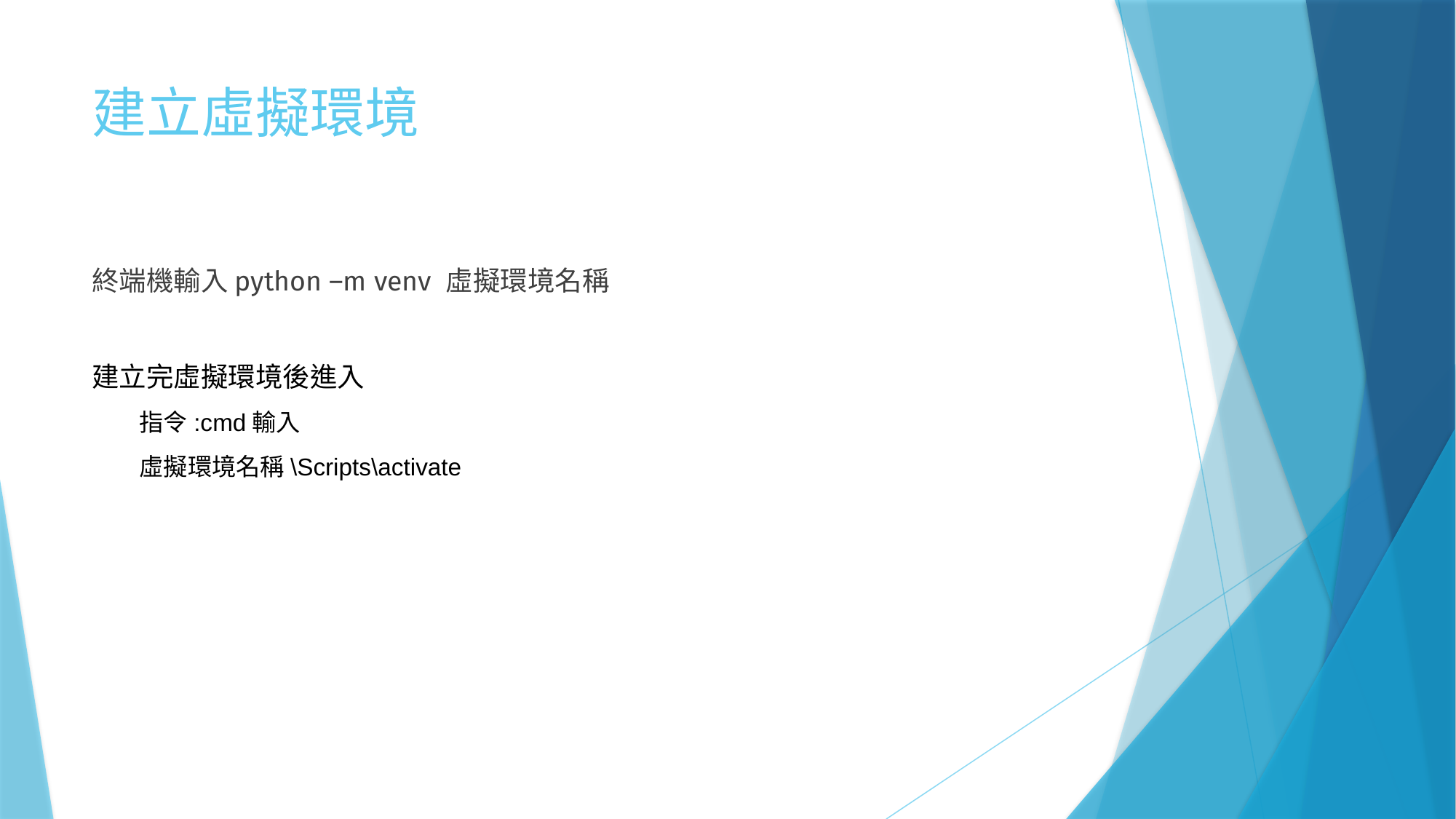

# 建立虛擬環境
終端機輸入python –m venv 虛擬環境名稱

建立完虛擬環境後進入
指令:cmd輸入
虛擬環境名稱\Scripts\activate